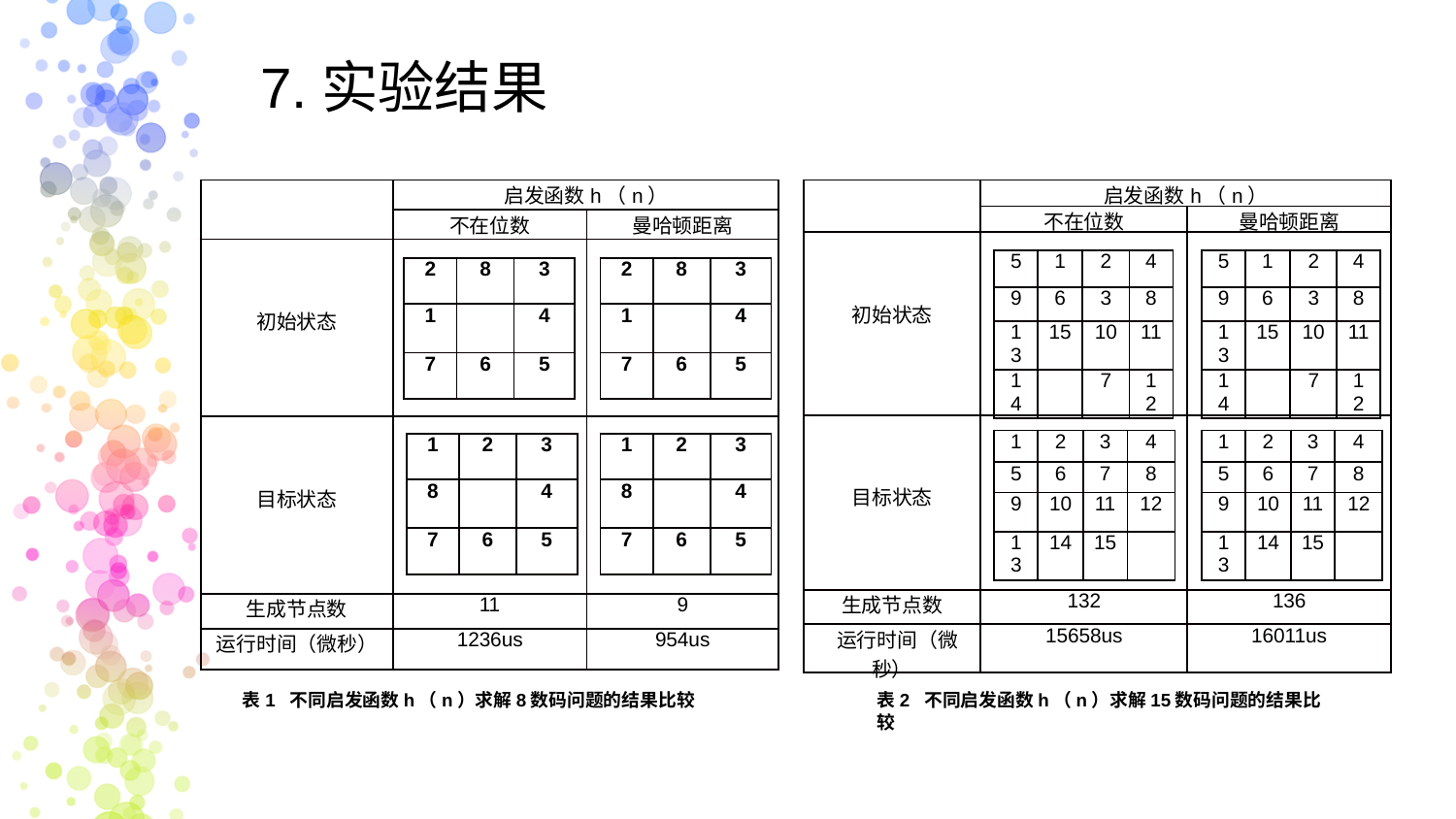

# 7.实验结果
|  | 启发函数h（n） |  |
| --- | --- | --- |
|  | 不在位数 | 曼哈顿距离 |
| 初始状态 |  |  |
| 目标状态 |  |  |
| 生成节点数 | 11 | 9 |
| 运行时间（微秒） | 1236us | 954us |
|  | 启发函数h（n） |  |
| --- | --- | --- |
|  | 不在位数 | 曼哈顿距离 |
| 初始状态 |  |  |
| 目标状态 |  |  |
| 生成节点数 | 132 | 136 |
| 运行时间（微秒） | 15658us | 16011us |
| 5 | 1 | 2 | 4 |
| --- | --- | --- | --- |
| 9 | 6 | 3 | 8 |
| 13 | 15 | 10 | 11 |
| 14 |  | 7 | 12 |
| 5 | 1 | 2 | 4 |
| --- | --- | --- | --- |
| 9 | 6 | 3 | 8 |
| 13 | 15 | 10 | 11 |
| 14 |  | 7 | 12 |
| 2 | 8 | 3 |
| --- | --- | --- |
| 1 |  | 4 |
| 7 | 6 | 5 |
| 2 | 8 | 3 |
| --- | --- | --- |
| 1 |  | 4 |
| 7 | 6 | 5 |
| 1 | 2 | 3 | 4 |
| --- | --- | --- | --- |
| 5 | 6 | 7 | 8 |
| 9 | 10 | 11 | 12 |
| 13 | 14 | 15 |  |
| 1 | 2 | 3 | 4 |
| --- | --- | --- | --- |
| 5 | 6 | 7 | 8 |
| 9 | 10 | 11 | 12 |
| 13 | 14 | 15 |  |
| 1 | 2 | 3 |
| --- | --- | --- |
| 8 |  | 4 |
| 7 | 6 | 5 |
| 1 | 2 | 3 |
| --- | --- | --- |
| 8 |  | 4 |
| 7 | 6 | 5 |
表1  不同启发函数h（n）求解8数码问题的结果比较
表2  不同启发函数h（n）求解15数码问题的结果比较